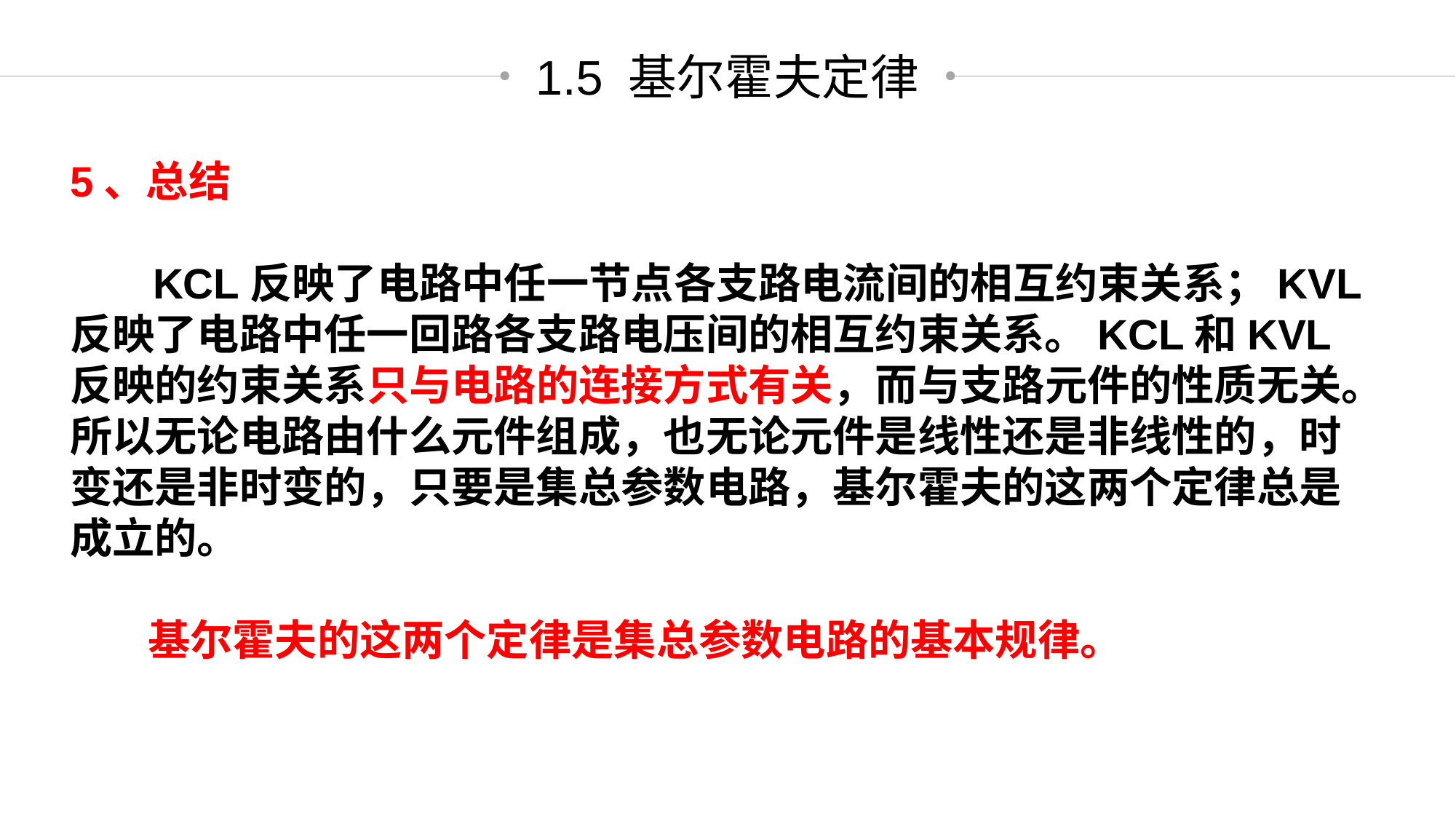

1.5 基尔霍夫定律
5、总结

       KCL反映了电路中任一节点各支路电流间的相互约束关系；KVL反映了电路中任一回路各支路电压间的相互约束关系。KCL和KVL反映的约束关系只与电路的连接方式有关，而与支路元件的性质无关。所以无论电路由什么元件组成，也无论元件是线性还是非线性的，时变还是非时变的，只要是集总参数电路，基尔霍夫的这两个定律总是成立的。
       基尔霍夫的这两个定律是集总参数电路的基本规律。